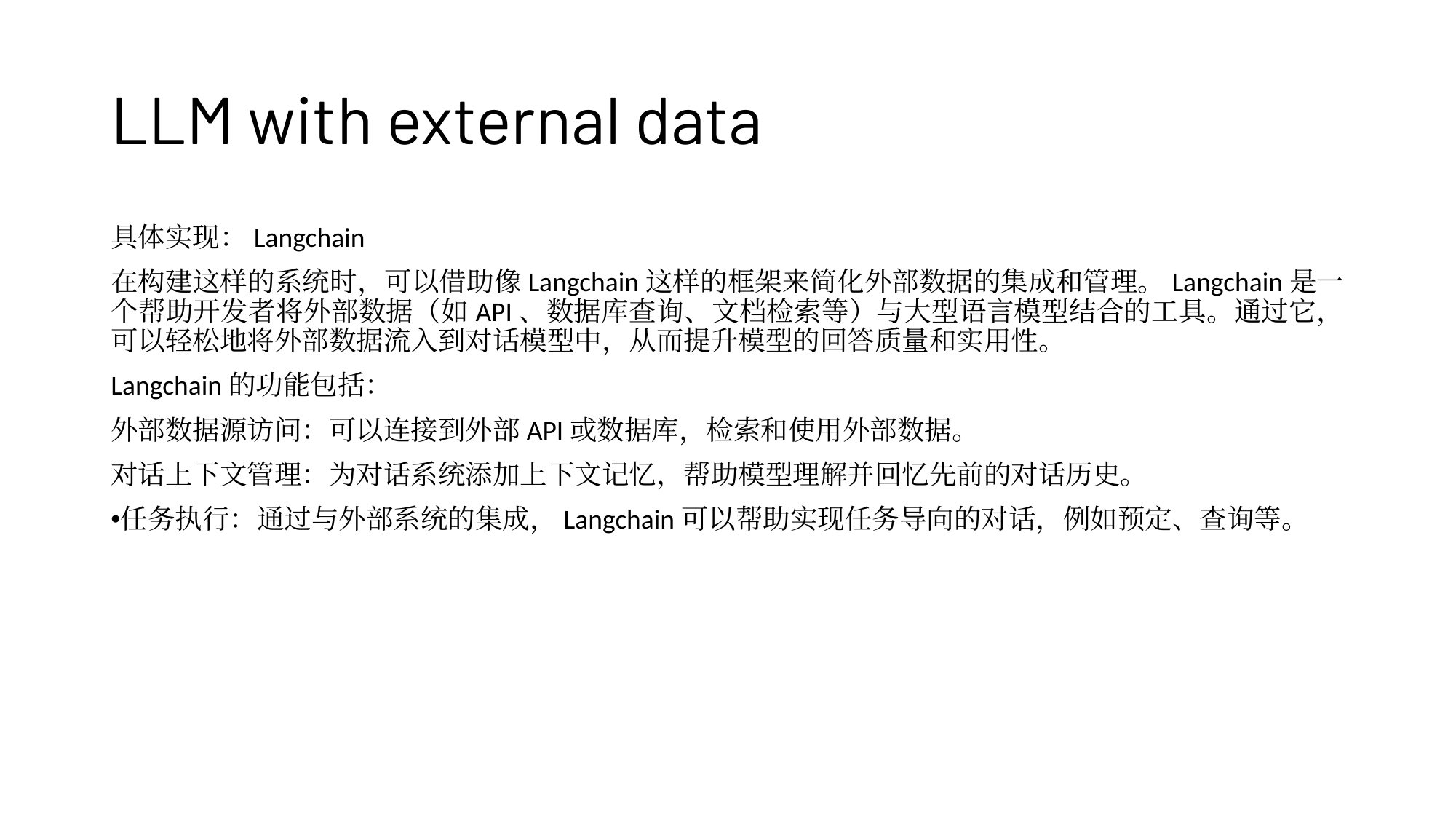

# LLM with external data
具体实现：Langchain
在构建这样的系统时，可以借助像Langchain这样的框架来简化外部数据的集成和管理。Langchain是一个帮助开发者将外部数据（如API、数据库查询、文档检索等）与大型语言模型结合的工具。通过它，可以轻松地将外部数据流入到对话模型中，从而提升模型的回答质量和实用性。
Langchain的功能包括：
外部数据源访问：可以连接到外部API或数据库，检索和使用外部数据。
对话上下文管理：为对话系统添加上下文记忆，帮助模型理解并回忆先前的对话历史。
任务执行：通过与外部系统的集成，Langchain可以帮助实现任务导向的对话，例如预定、查询等。